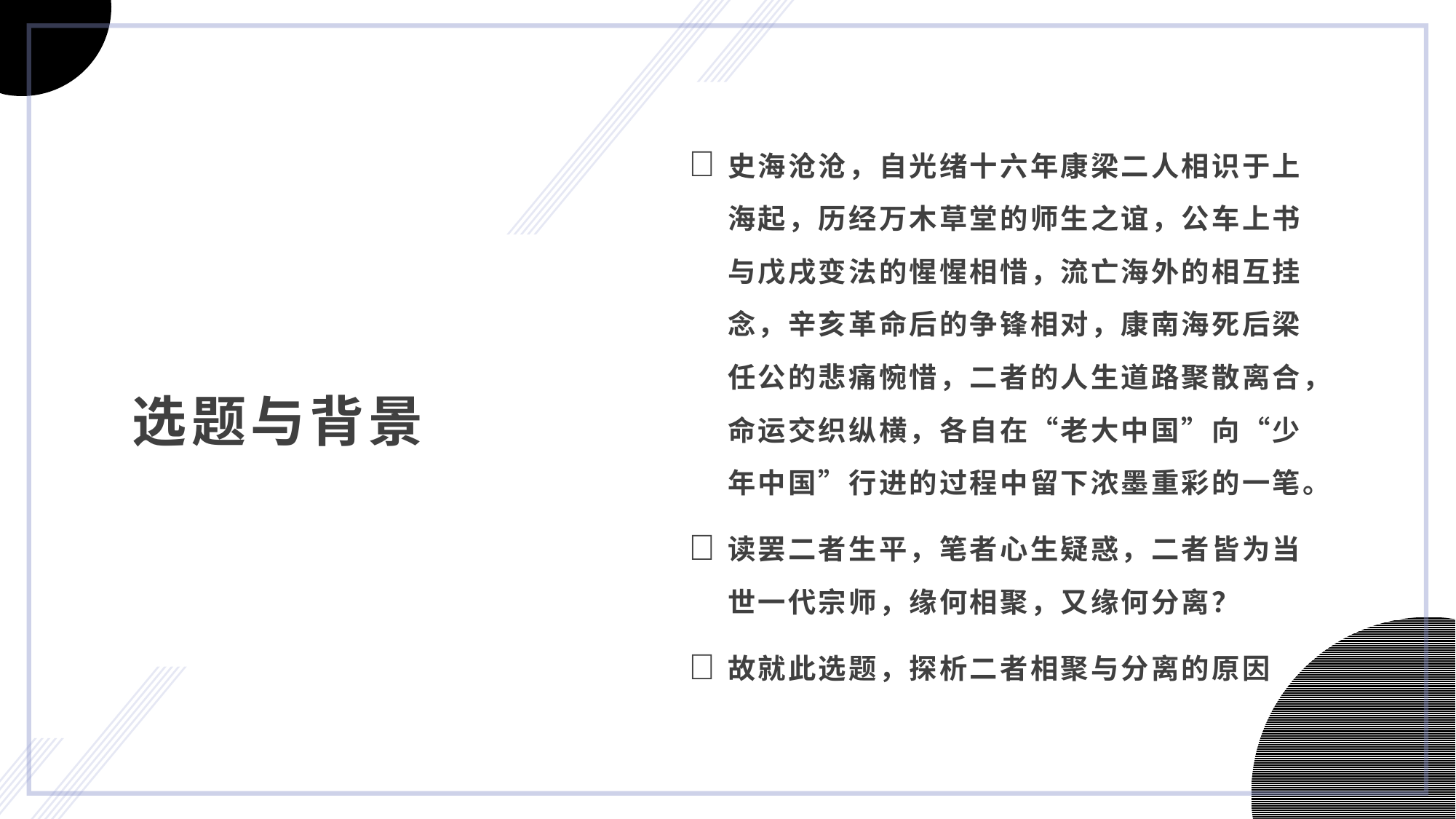

史海沧沧，自光绪十六年康梁二人相识于上海起，历经万木草堂的师生之谊，公车上书与戊戌变法的惺惺相惜，流亡海外的相互挂念，辛亥革命后的争锋相对，康南海死后梁任公的悲痛惋惜，二者的人生道路聚散离合，命运交织纵横，各自在“老大中国”向“少年中国”行进的过程中留下浓墨重彩的一笔。
读罢二者生平，笔者心生疑惑，二者皆为当世一代宗师，缘何相聚，又缘何分离？
故就此选题，探析二者相聚与分离的原因
选题与背景